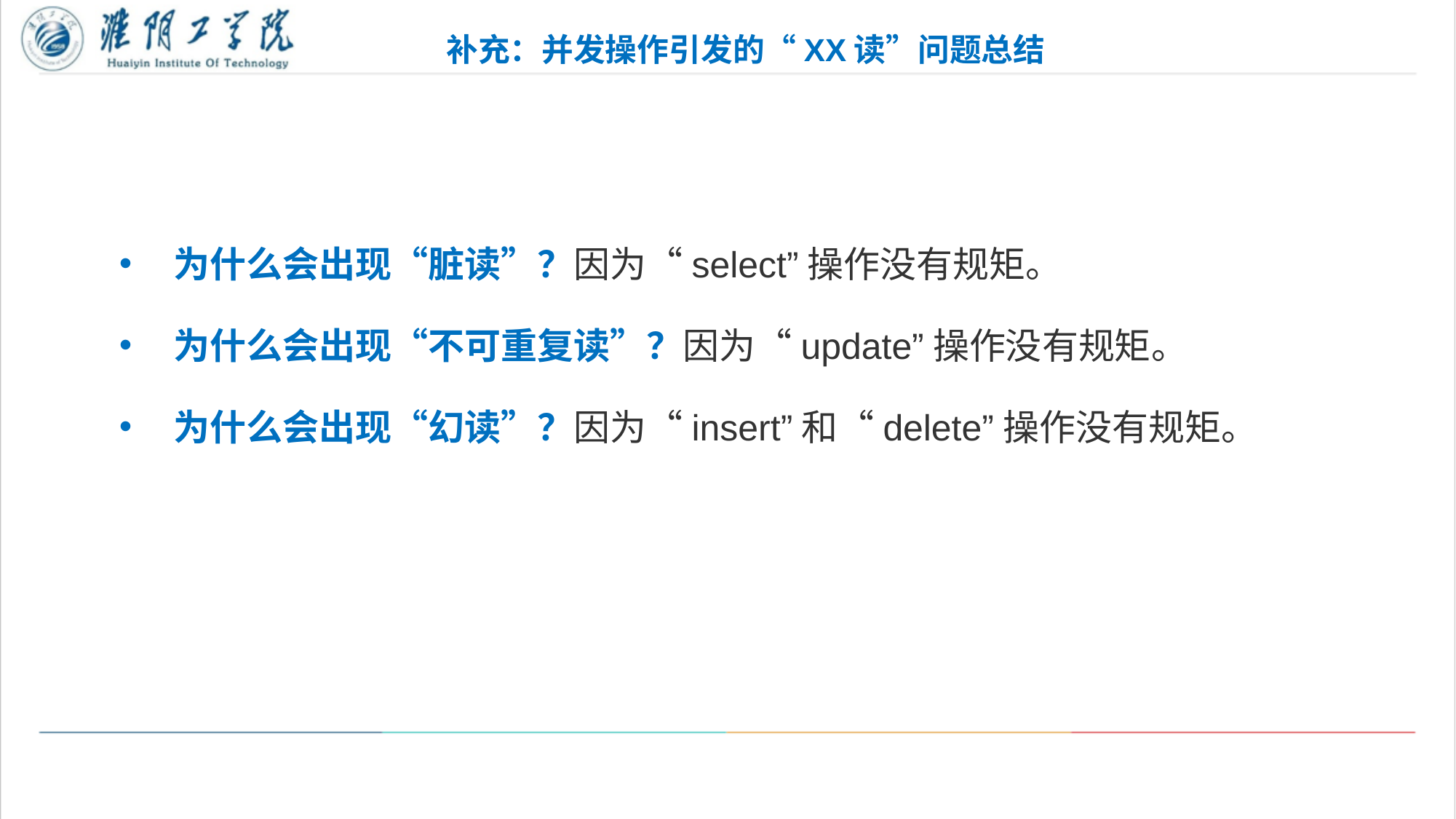

# 补充：并发操作引发的“XX读”问题总结
为什么会出现“脏读”？因为“select”操作没有规矩。
为什么会出现“不可重复读”？因为“update”操作没有规矩。
为什么会出现“幻读”？因为“insert”和“delete”操作没有规矩。